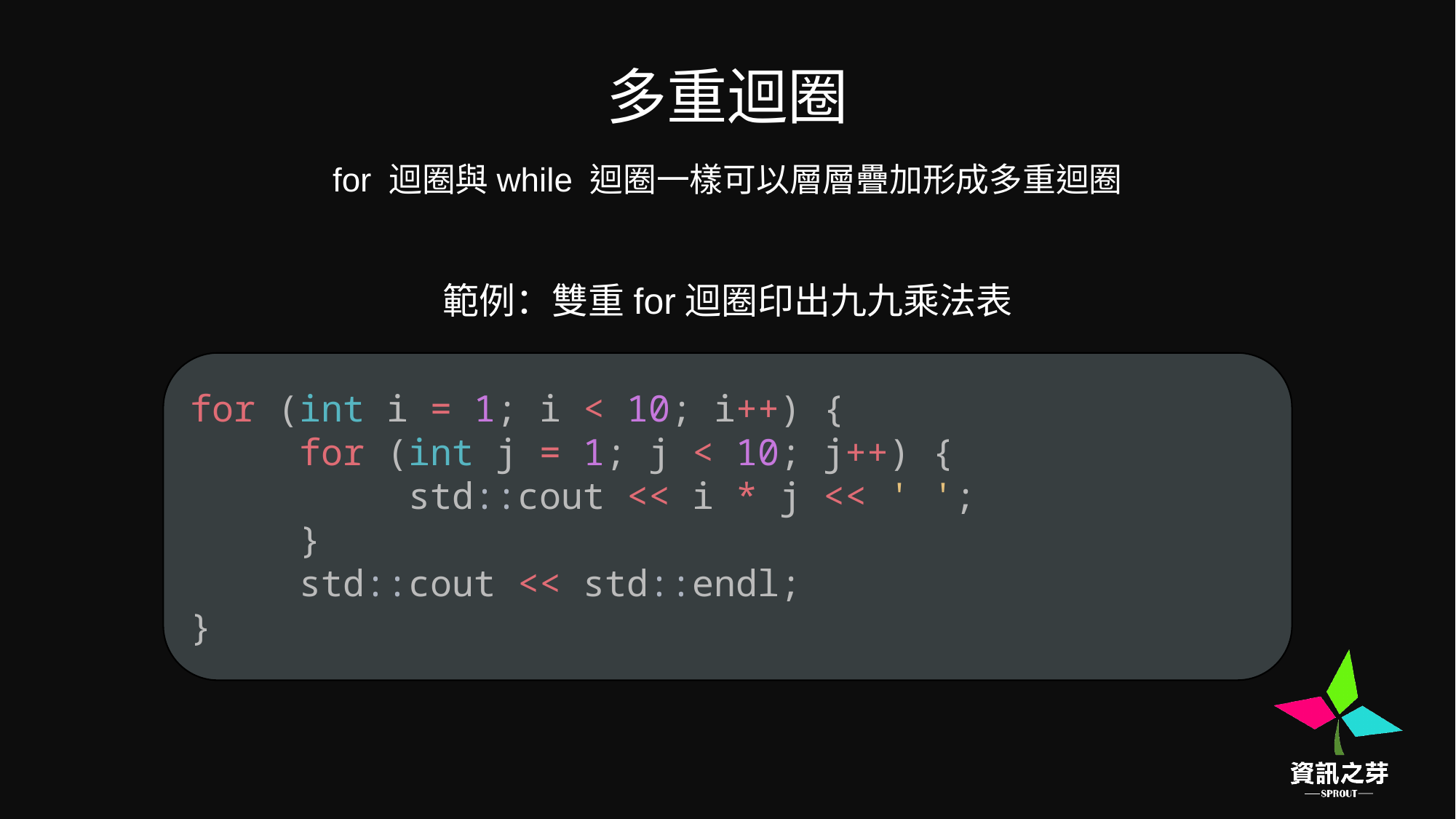

多重迴圈
for 迴圈與while 迴圈一樣可以層層疊加形成多重迴圈
範例：雙重for迴圈印出九九乘法表
for (int i = 1; i < 10; i++) {
	for (int j = 1; j < 10; j++) {
		std::cout << i * j << ' ';
	}
	std::cout << std::endl;
}